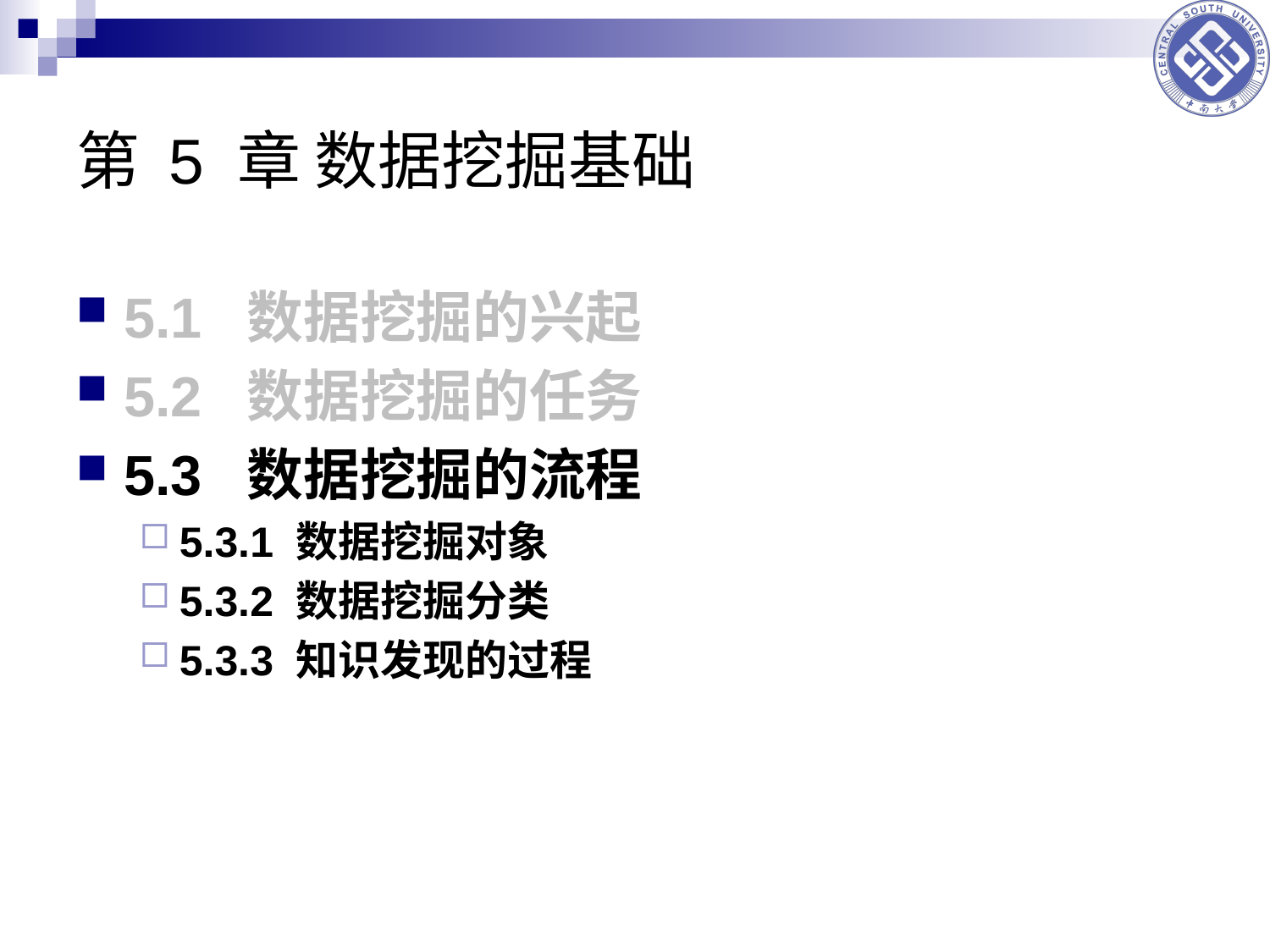

# 第 5 章 数据挖掘基础
5.1  数据挖掘的兴起
5.2  数据挖掘的任务
5.3  数据挖掘的流程
5.3.1 数据挖掘对象
5.3.2 数据挖掘分类
5.3.3 知识发现的过程